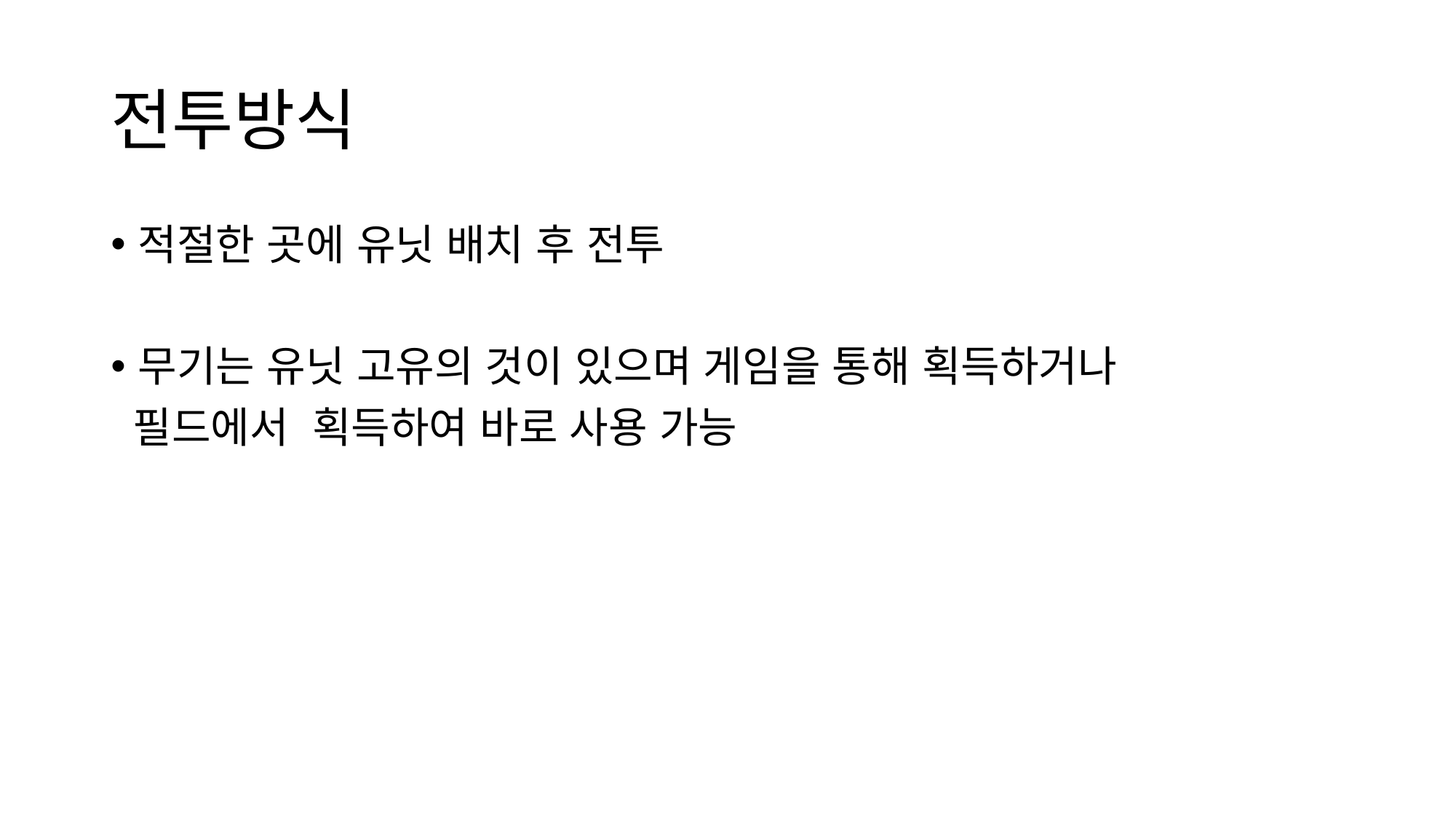

# 전투방식
적절한 곳에 유닛 배치 후 전투

무기는 유닛 고유의 것이 있으며 게임을 통해 획득하거나
 필드에서  획득하여 바로 사용 가능